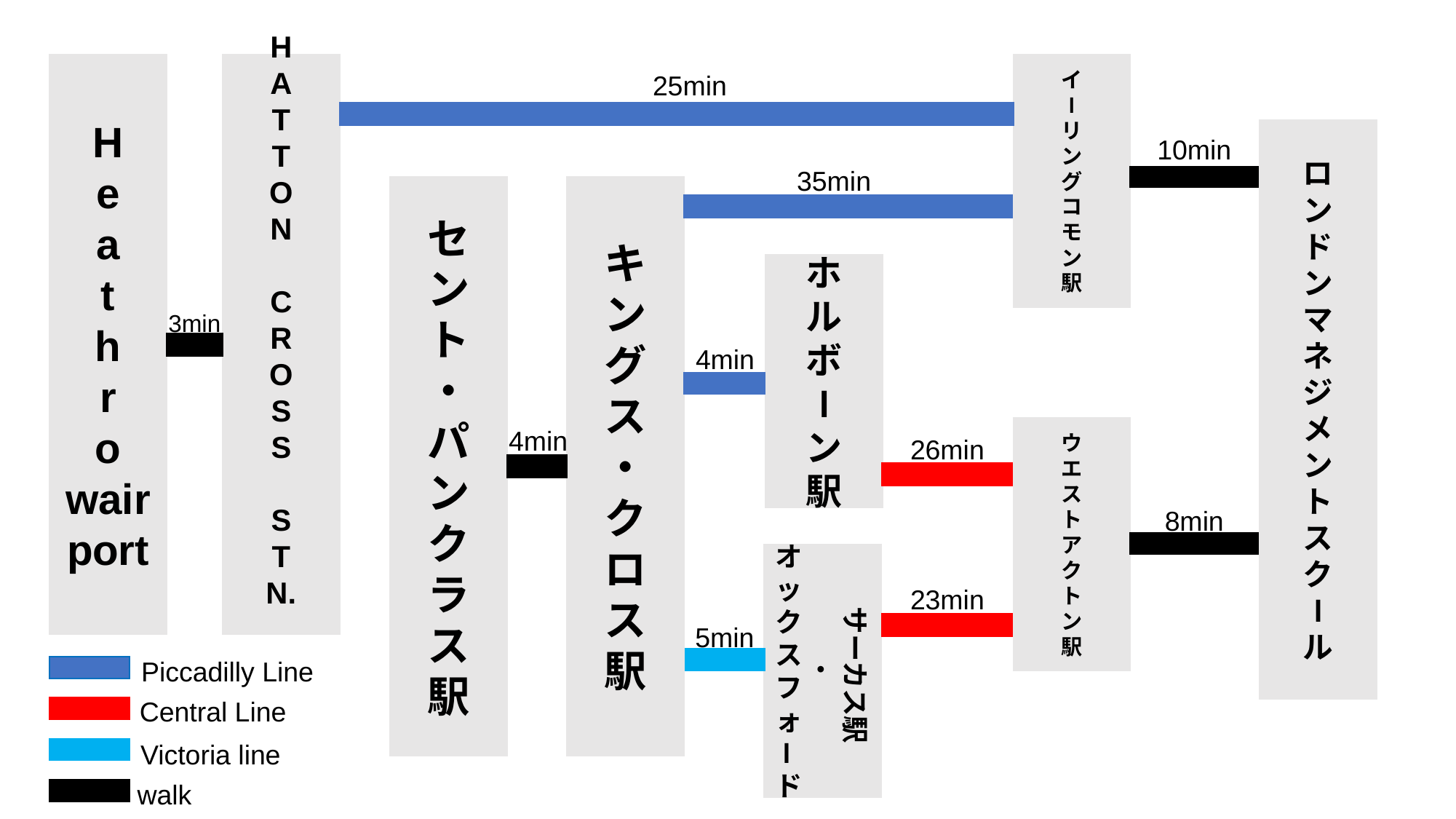

H
e
a
t
h
r
o
wairport
H
A
T
T
O
N

C
R
O
S
S

S
T
N.

イ
l
リ
ン
グ
コ
モ
ン
駅
25min

ロ
ン
ド
ン
マ
ネ
ジ
メ
ン
ト
ス
ク
l
ル
10min
35min

セ
ン
ト
・
パ
ン
ク
ラ
ス
駅
キ
ン
グ
ス
・
ク
ロ
ス
駅

ホ
ル
ボ
l
ン
駅
3min

4min

4min
ウ
エ
ス
ト
ア
ク
ト
ン
駅
26min

8min

オ
ッ
ク
ス
フ
ォ
 l
ド
23min
サーカス駅

5min
・
Piccadilly Line

Central Line

Victoria line

walk